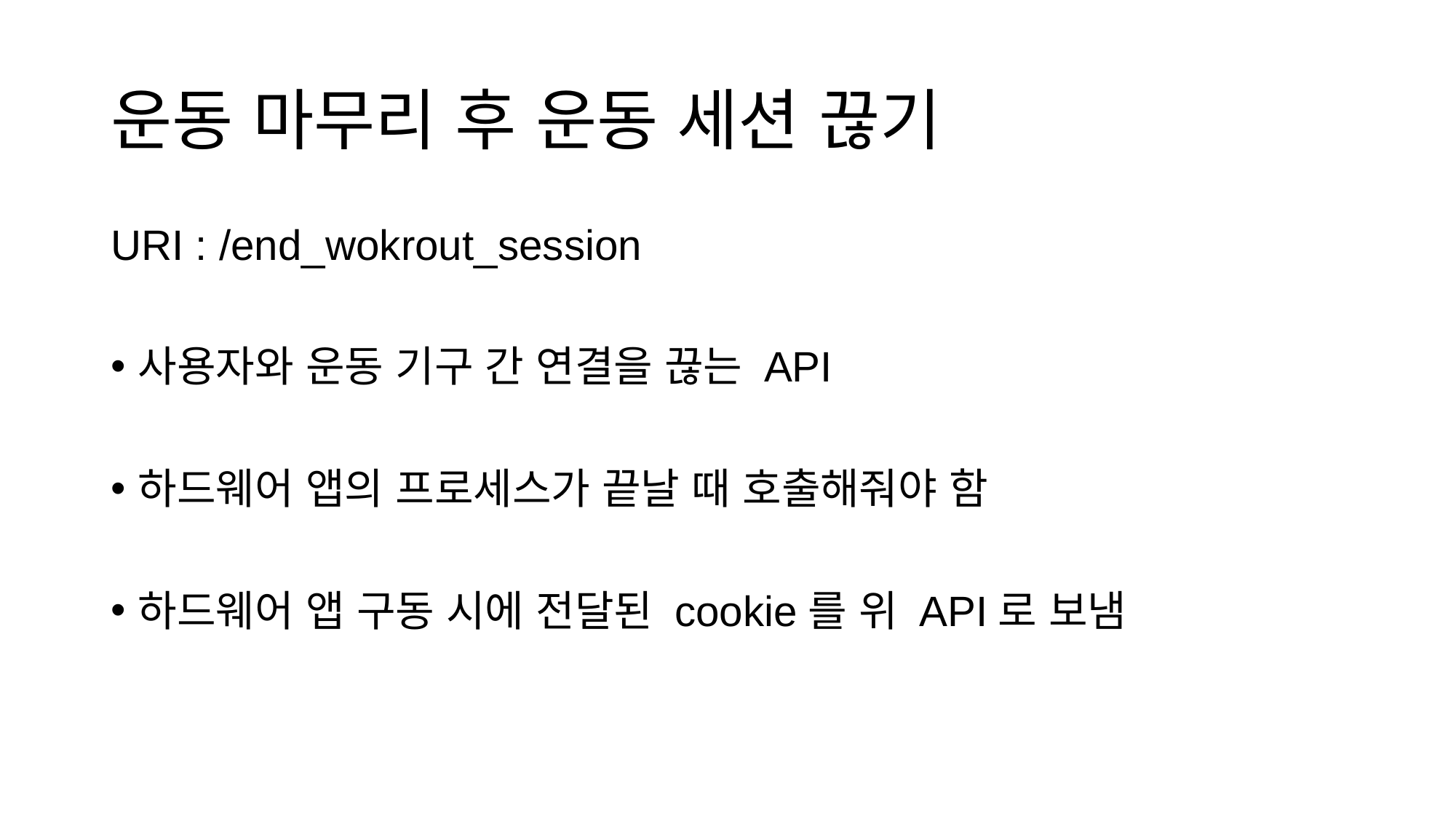

# 운동 마무리 후 운동 세션 끊기
URI : /end_wokrout_session

사용자와 운동 기구 간 연결을 끊는 API

하드웨어 앱의 프로세스가 끝날 때 호출해줘야 함

하드웨어 앱 구동 시에 전달된 cookie를 위 API로 보냄